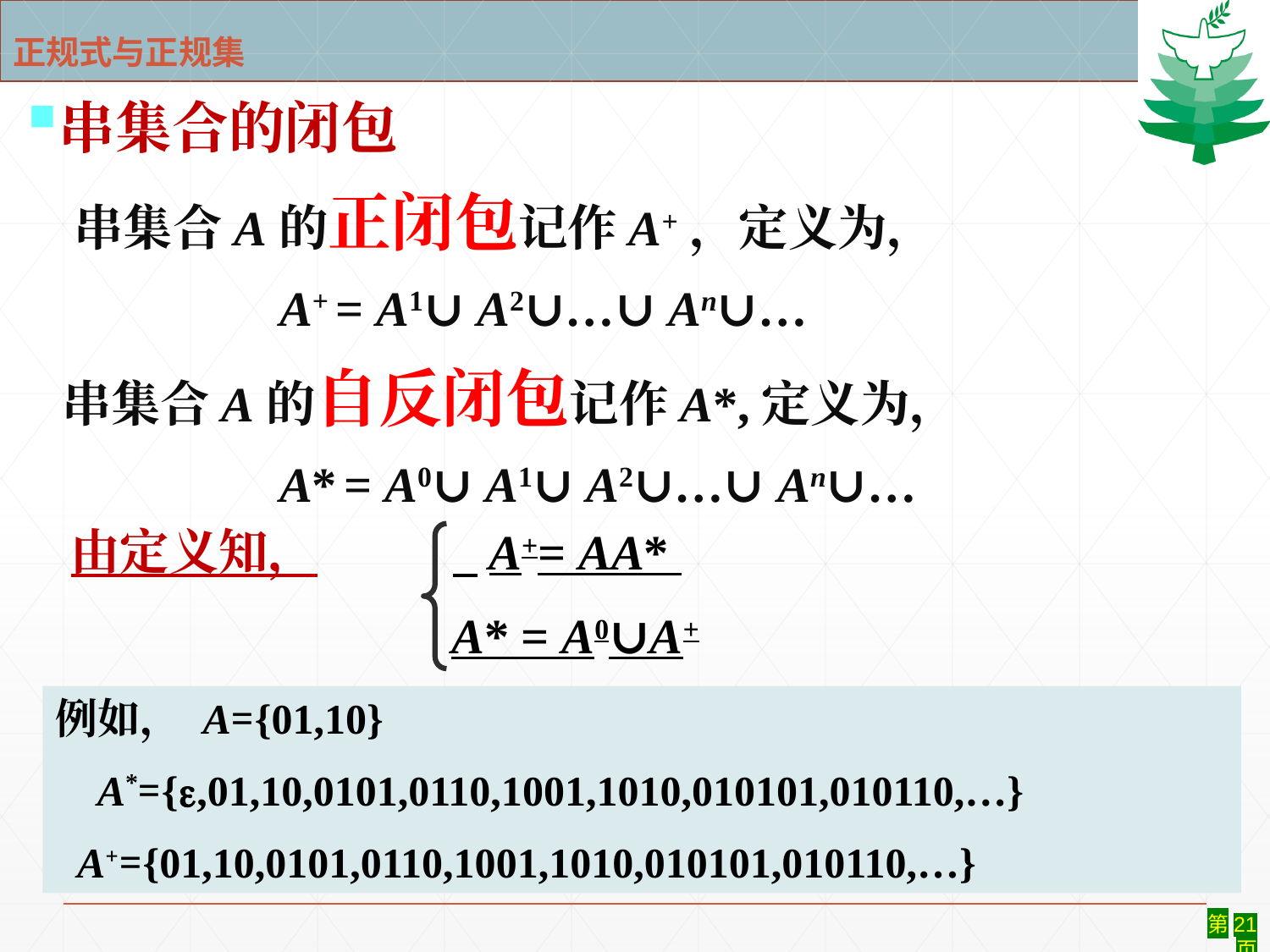

# 正规式与正规集
串集合的闭包
   串集合A的正闭包记作A+，定义为，
		A+ = A1∪ A2∪…∪ An∪…
  串集合A的自反闭包记作A*,定义为，
		A* = A0∪ A1∪ A2∪…∪ An∪…
由定义知，             A+= AA*
                               A* = A0∪A+

例如， A={01,10}
    A*={ε,01,10,0101,0110,1001,1010,010101,010110,…}
  A+={01,10,0101,0110,1001,1010,010101,010110,…}